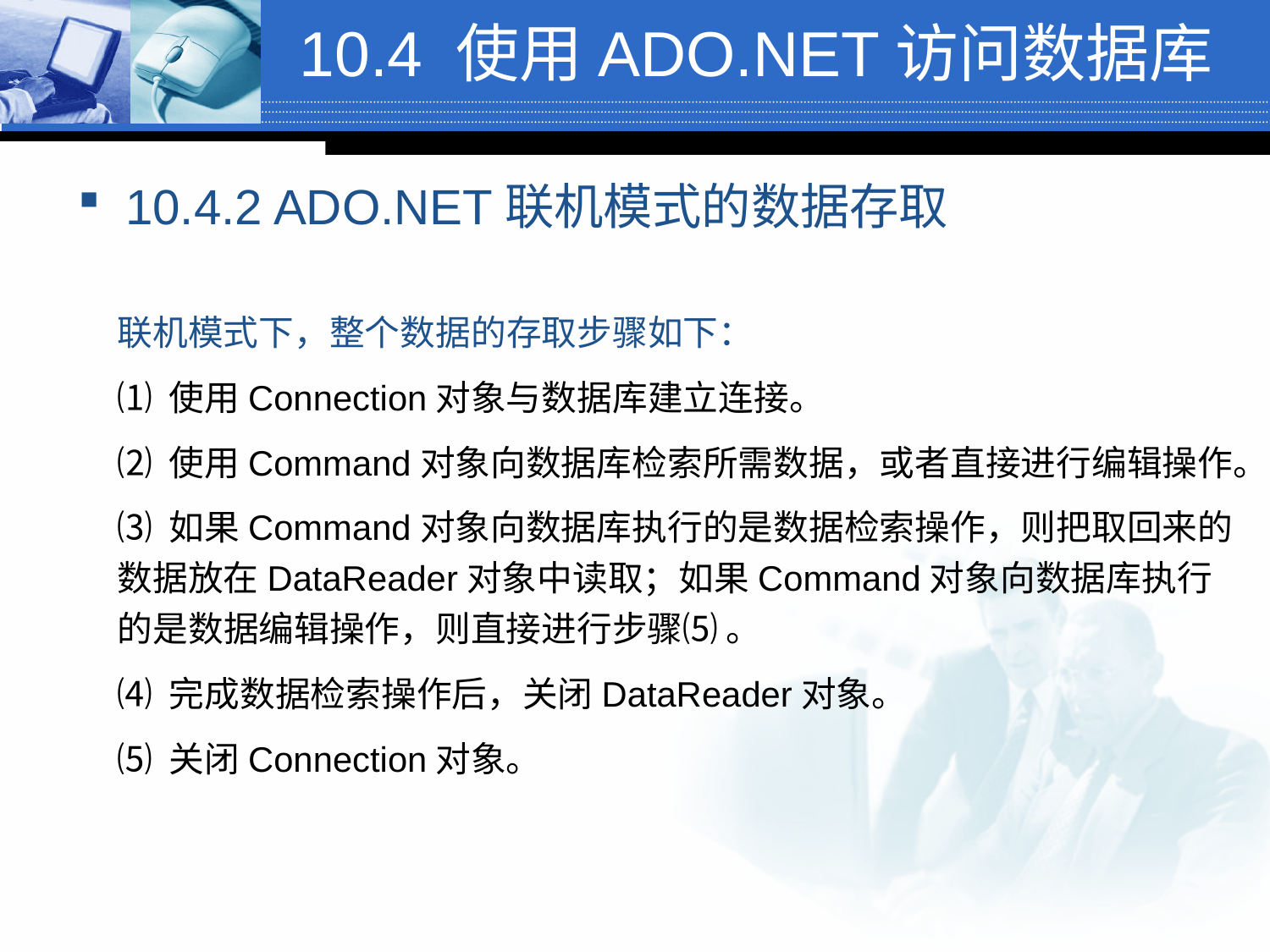

# 10.4 使用ADO.NET访问数据库
10.4.2 ADO.NET联机模式的数据存取
联机模式下，整个数据的存取步骤如下：
⑴ 使用Connection对象与数据库建立连接。
⑵ 使用Command对象向数据库检索所需数据，或者直接进行编辑操作。
⑶ 如果Command对象向数据库执行的是数据检索操作，则把取回来的数据放在DataReader对象中读取；如果Command对象向数据库执行的是数据编辑操作，则直接进行步骤⑸ 。
⑷ 完成数据检索操作后，关闭DataReader对象。
⑸ 关闭Connection对象。